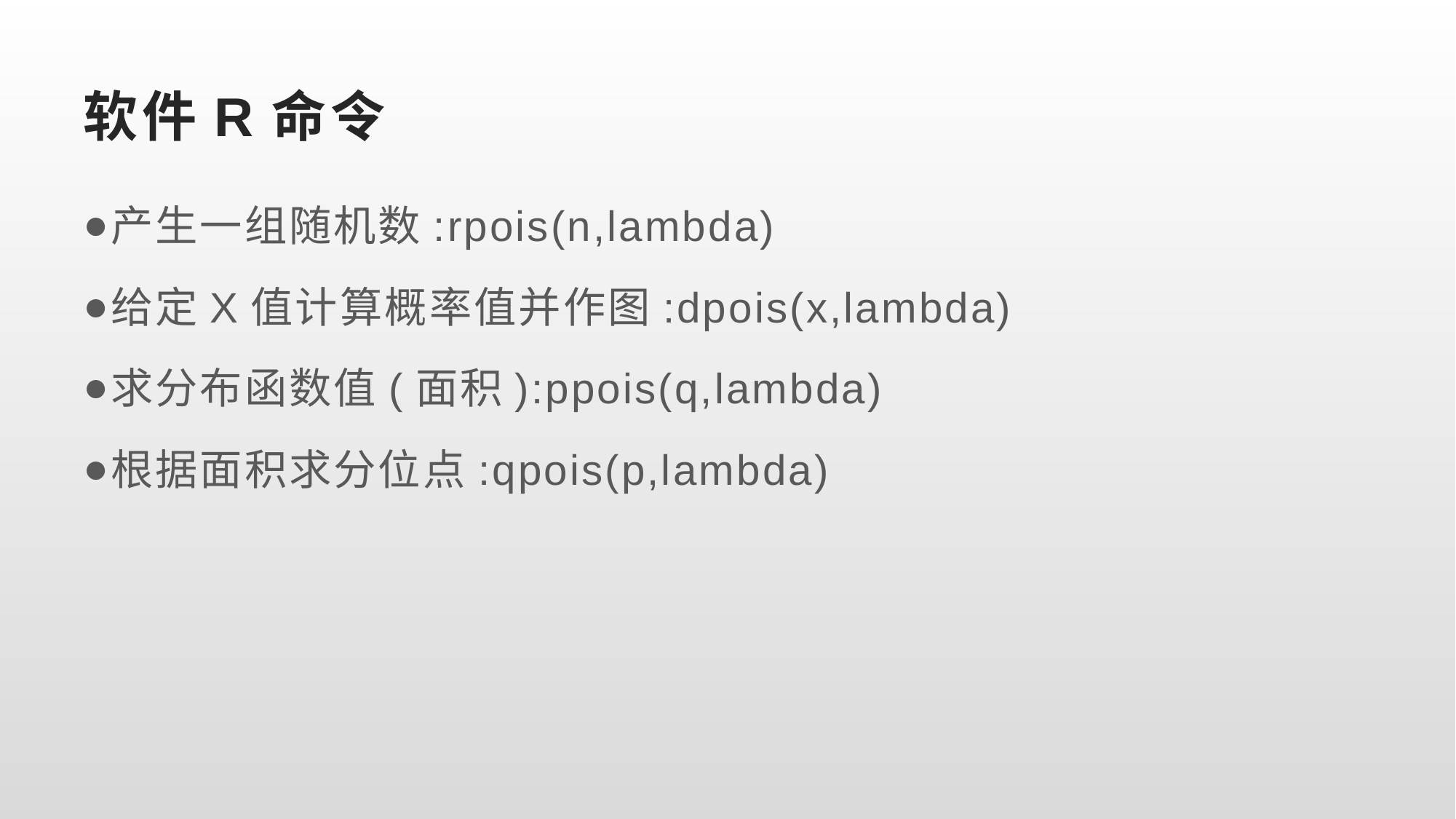

# 软件R命令
产生一组随机数:rpois(n,lambda)
给定X值计算概率值并作图:dpois(x,lambda)
求分布函数值(面积):ppois(q,lambda)
根据面积求分位点:qpois(p,lambda)